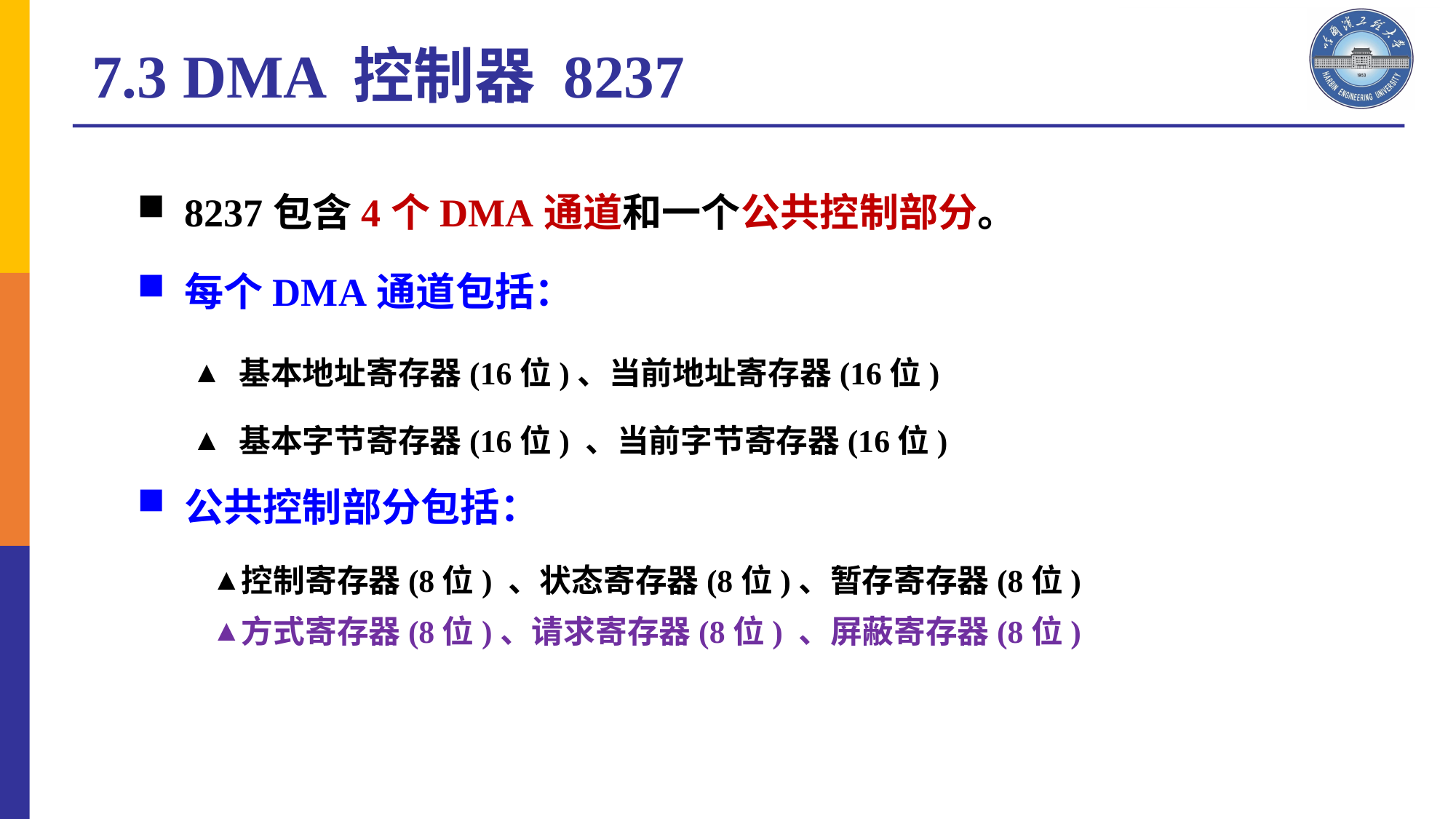

7.3 DMA 控制器 8237
8237包含4个DMA通道和一个公共控制部分。
每个DMA通道包括：
基本地址寄存器(16位)、当前地址寄存器(16位)
基本字节寄存器(16位) 、当前字节寄存器(16位)
公共控制部分包括：
控制寄存器(8位) 、状态寄存器(8位)、暂存寄存器(8位)
方式寄存器(8位)、请求寄存器(8位) 、屏蔽寄存器(8位)